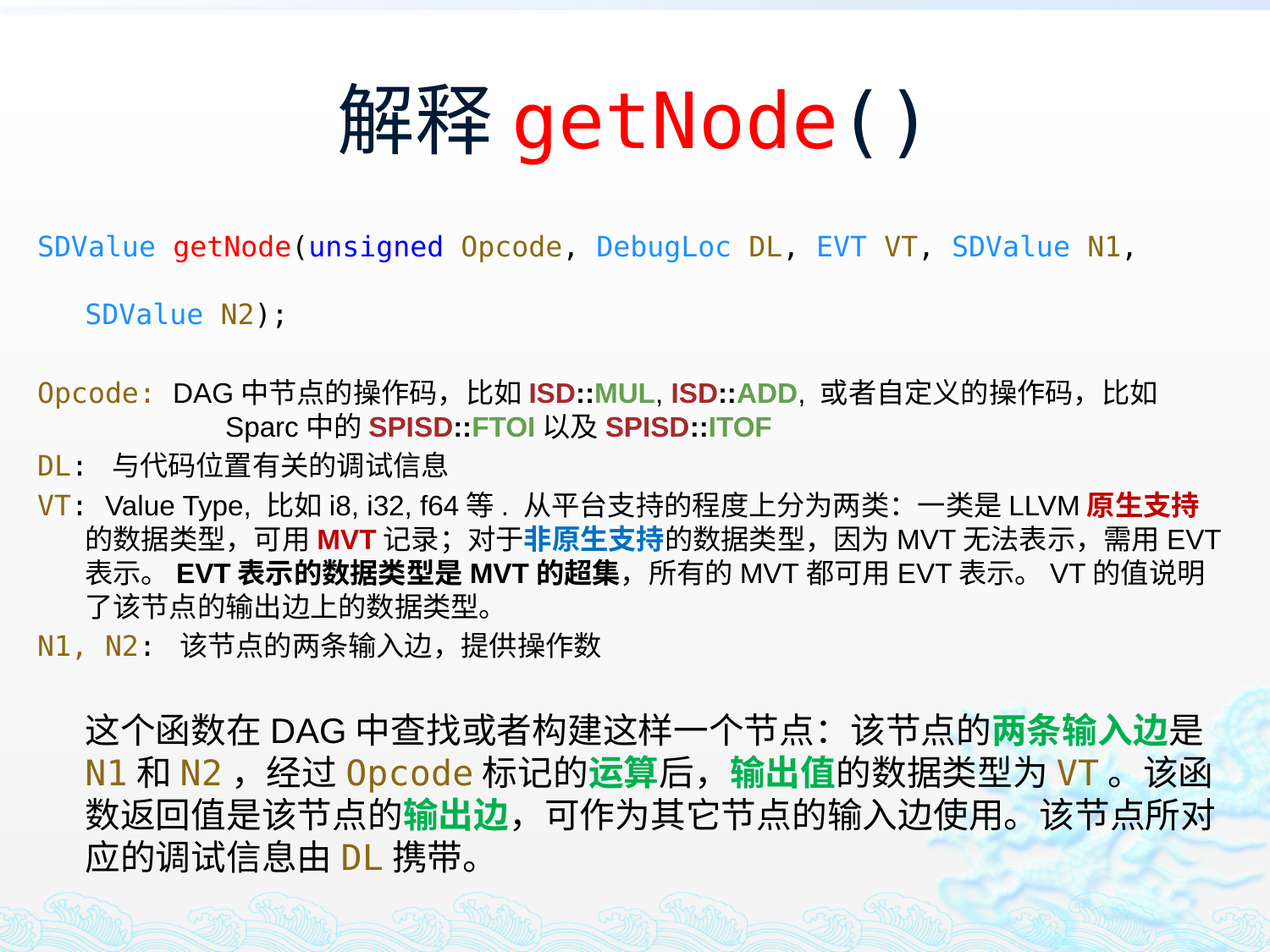

# 解释getNode()
SDValue getNode(unsigned Opcode, DebugLoc DL, EVT VT, SDValue N1, 		   	 					  SDValue N2);

Opcode: DAG中节点的操作码，比如ISD::MUL, ISD::ADD, 或者自定义的操作码，比如	 Sparc中的SPISD::FTOI以及SPISD::ITOF
DL: 与代码位置有关的调试信息
VT: Value Type, 比如i8, i32, f64等. 从平台支持的程度上分为两类：一类是LLVM原生支持的数据类型，可用MVT记录；对于非原生支持的数据类型，因为MVT无法表示，需用EVT表示。EVT表示的数据类型是MVT的超集，所有的MVT都可用EVT表示。VT的值说明了该节点的输出边上的数据类型。
N1, N2: 该节点的两条输入边，提供操作数

	这个函数在DAG中查找或者构建这样一个节点：该节点的两条输入边是N1和N2，经过Opcode标记的运算后，输出值的数据类型为VT。该函数返回值是该节点的输出边，可作为其它节点的输入边使用。该节点所对应的调试信息由DL携带。